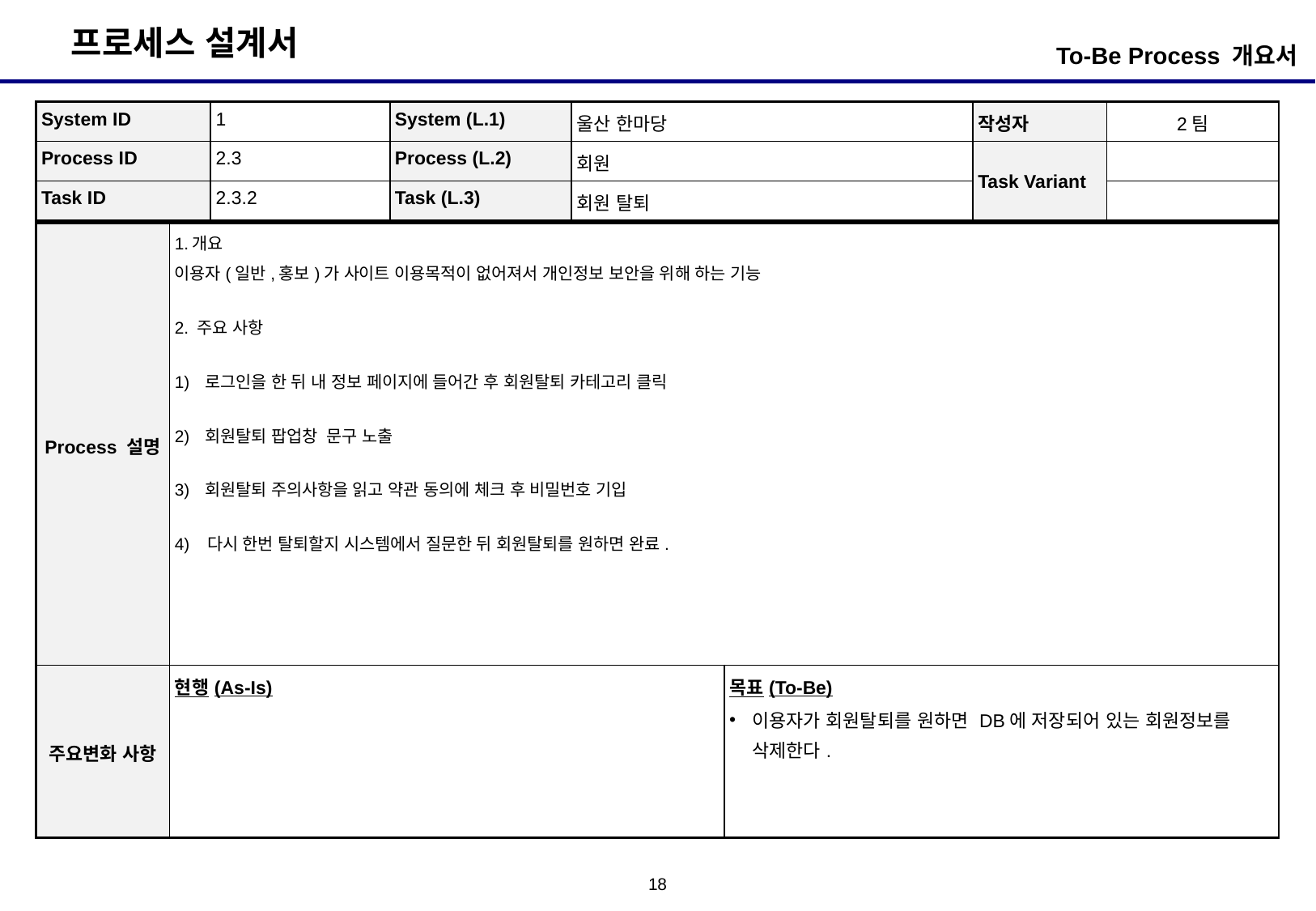

To-Be Process 개요서
| System ID | 1 | System (L.1) | 울산 한마당 | 작성자 | 2팀 |
| --- | --- | --- | --- | --- | --- |
| Process ID | 2.3 | Process (L.2) | 회원 | Task Variant |  |
| Task ID | 2.3.2 | Task (L.3) | 회원 탈퇴 |  |  |
| Process 설명 | 1.개요 이용자(일반,홍보)가 사이트 이용목적이 없어져서 개인정보 보안을 위해 하는 기능 2. 주요 사항 로그인을 한 뒤 내 정보 페이지에 들어간 후 회원탈퇴 카테고리 클릭 회원탈퇴 팝업창 문구 노출 회원탈퇴 주의사항을 읽고 약관 동의에 체크 후 비밀번호 기입 4) 다시 한번 탈퇴할지 시스템에서 질문한 뒤 회원탈퇴를 원하면 완료. |  |
| --- | --- | --- |
| 주요변화 사항 | 현행(As-Is) | 목표(To-Be) 이용자가 회원탈퇴를 원하면 DB에 저장되어 있는 회원정보를 삭제한다. |